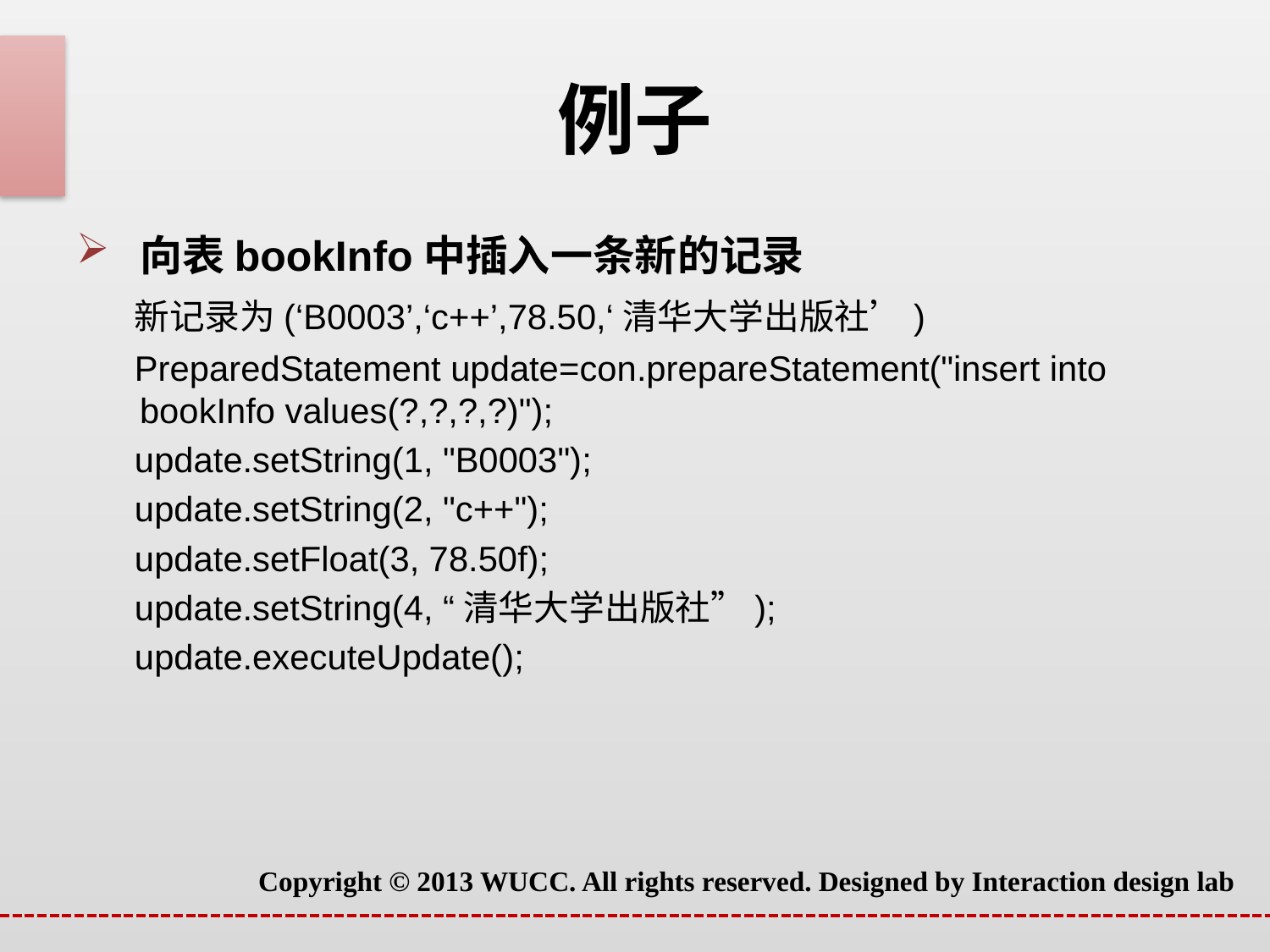

# 例子
向表bookInfo中插入一条新的记录
     新记录为(‘B0003’,‘c++’,78.50,‘清华大学出版社’)
      PreparedStatement update=con.prepareStatement("insert into bookInfo values(?,?,?,?)");
      update.setString(1, "B0003");
      update.setString(2, "c++");
      update.setFloat(3, 78.50f);
      update.setString(4, “清华大学出版社”);
      update.executeUpdate();